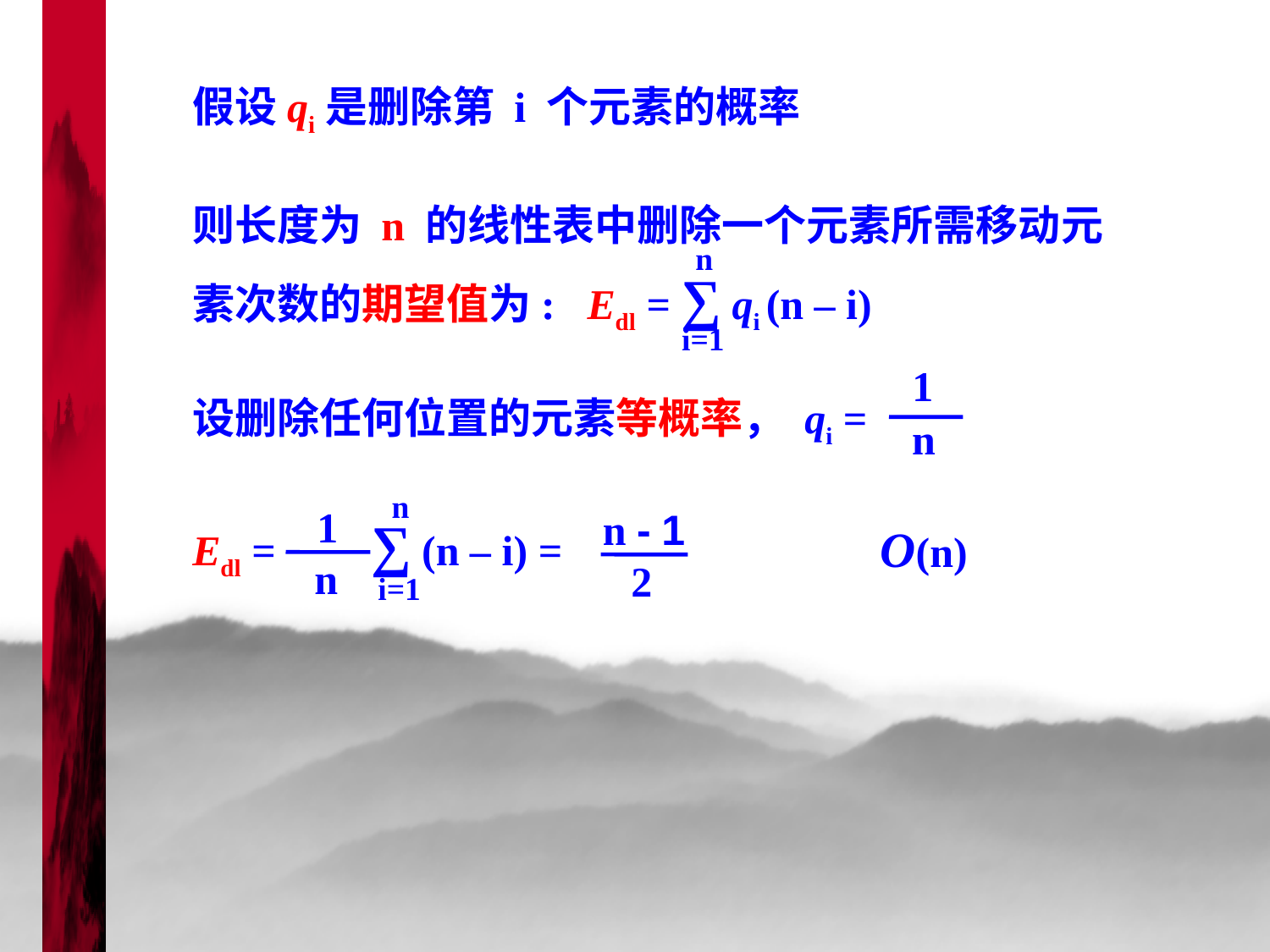

假设qi是删除第 i 个元素的概率
则长度为 n 的线性表中删除一个元素所需移动元素次数的期望值为:   Edl = ∑ qi (n – i)
  n
i=1
1
设删除任何位置的元素等概率， qi =
  n

  n
1
n - 1
Edl =         ∑ (n – i) =
O(n)
  n
2

i=1